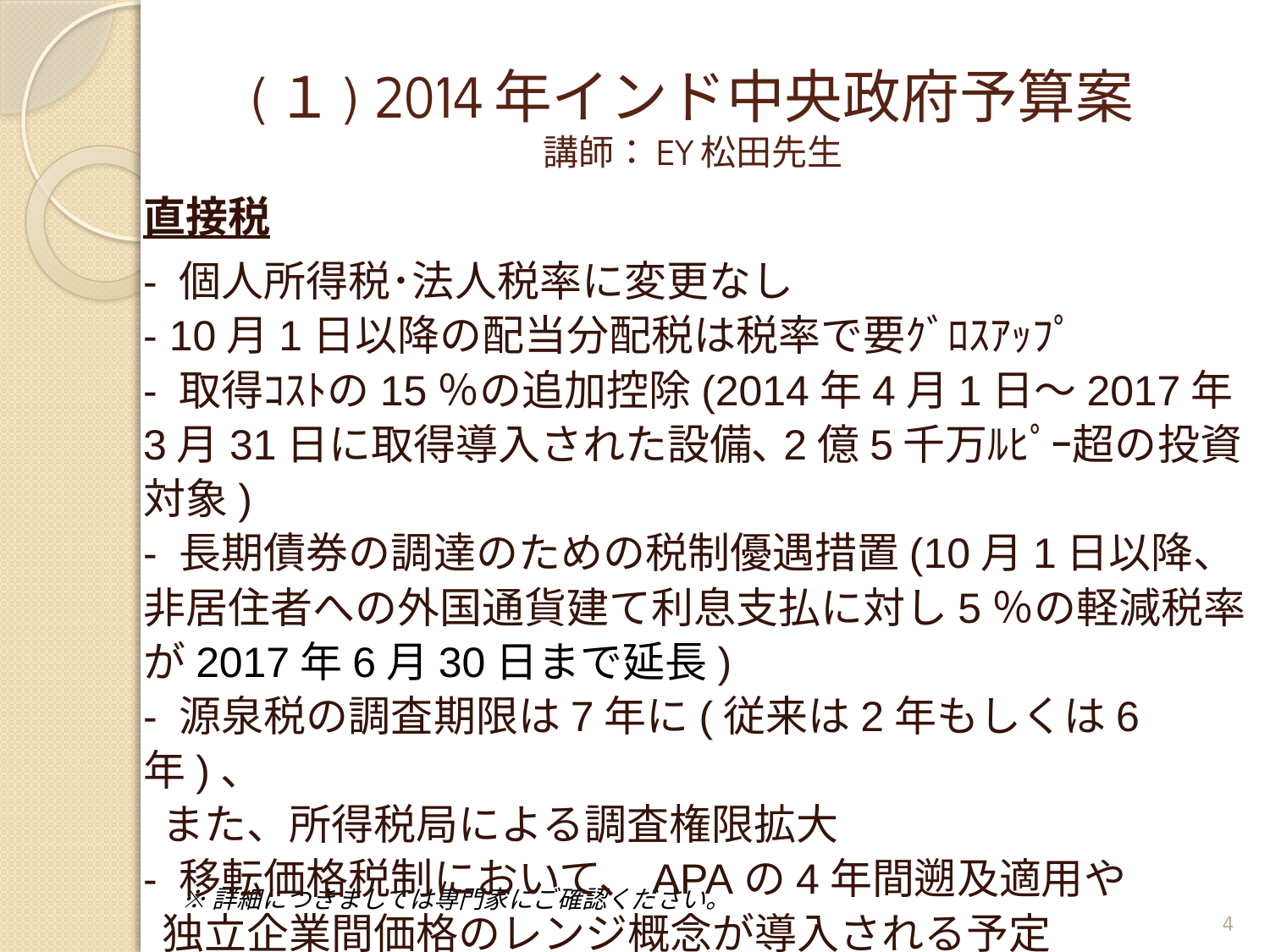

# (１) 2014年インド中央政府予算案 講師：EY松田先生
直接税
- 個人所得税･法人税率に変更なし
- 10月1日以降の配当分配税は税率で要ｸﾞﾛｽｱｯﾌﾟ
- 取得ｺｽﾄの15％の追加控除(2014年4月1日～2017年3月31日に取得導入された設備､2億5千万ﾙﾋﾟｰ超の投資対象)
- 長期債券の調達のための税制優遇措置(10月1日以降、非居住者への外国通貨建て利息支払に対し5％の軽減税率が2017年6月30日まで延長)
- 源泉税の調査期限は7年に(従来は2年もしくは6年)、
  また、所得税局による調査権限拡大
- 移転価格税制において、APAの4年間遡及適用や
  独立企業間価格のレンジ概念が導入される予定

4
※詳細につきましては専門家にご確認ください。